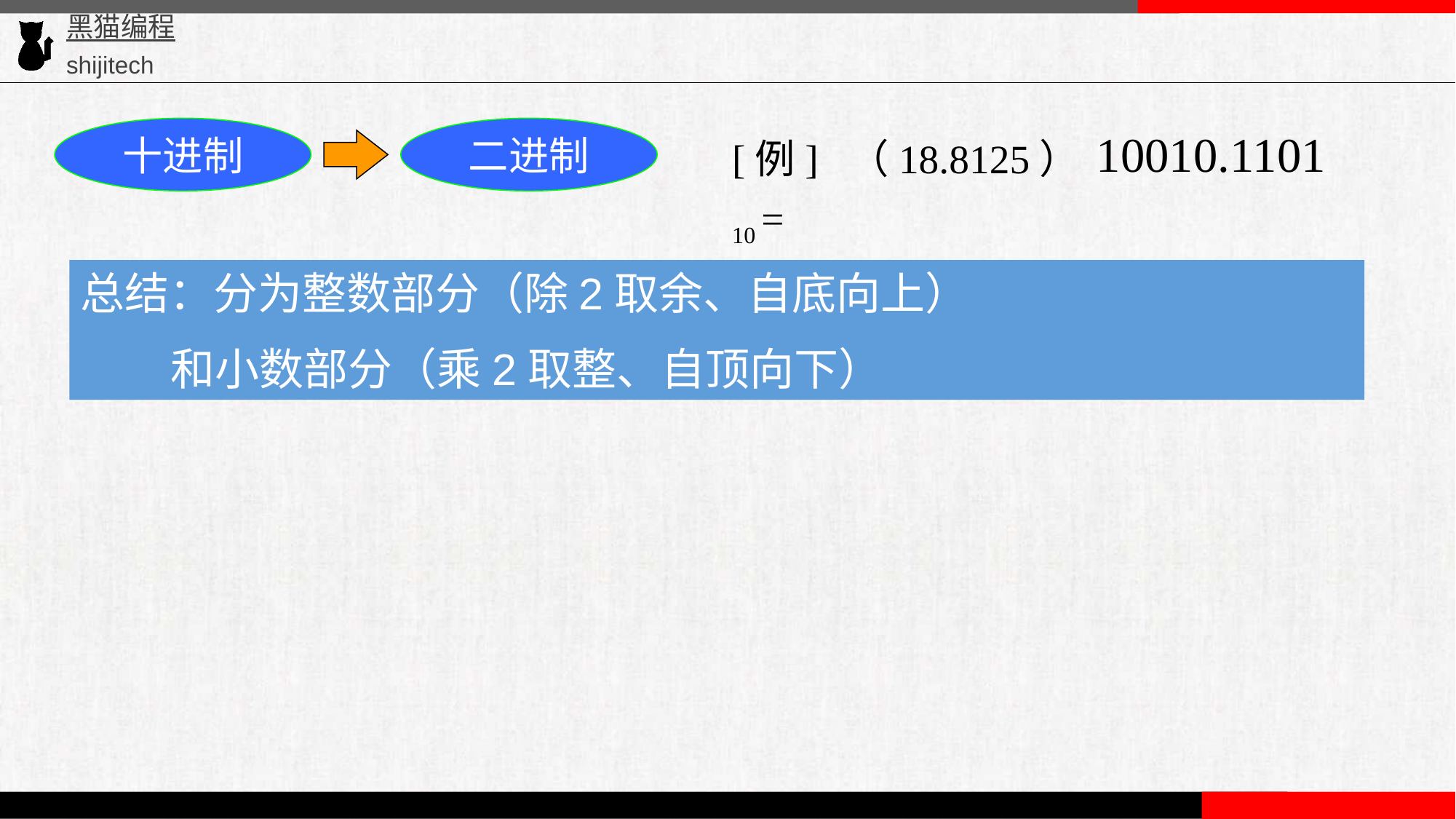

10010.1101
十进制
二进制
[例]  （18.8125）10 =

总结：分为整数部分（除2取余、自底向上）
        和小数部分（乘2取整、自顶向下）